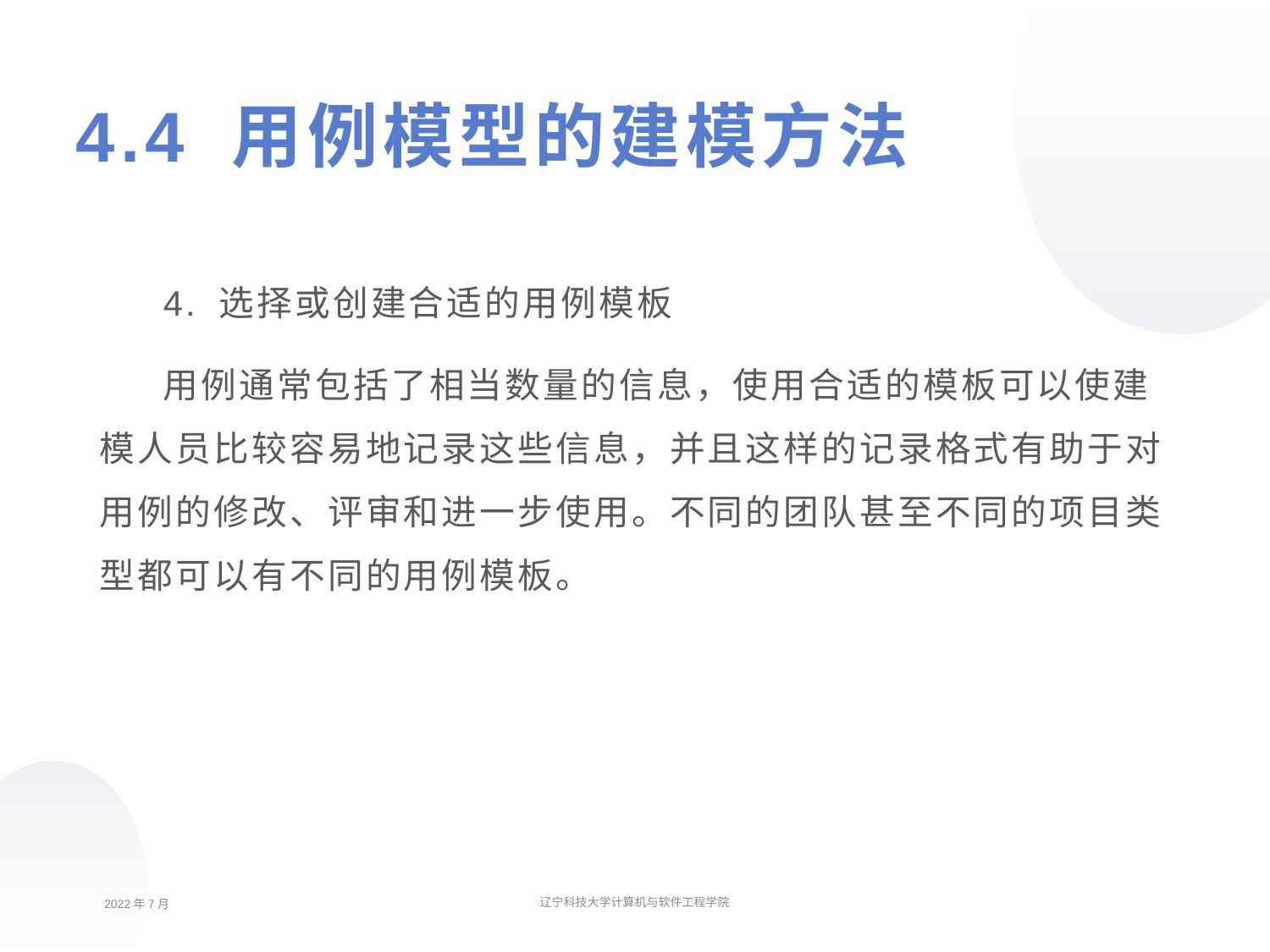

4.4 用例模型的建模方法
4. 选择或创建合适的用例模板
用例通常包括了相当数量的信息，使用合适的模板可以使建模人员比较容易地记录这些信息，并且这样的记录格式有助于对用例的修改、评审和进一步使用。不同的团队甚至不同的项目类型都可以有不同的用例模板。

2022年7月
辽宁科技大学计算机与软件工程学院
74